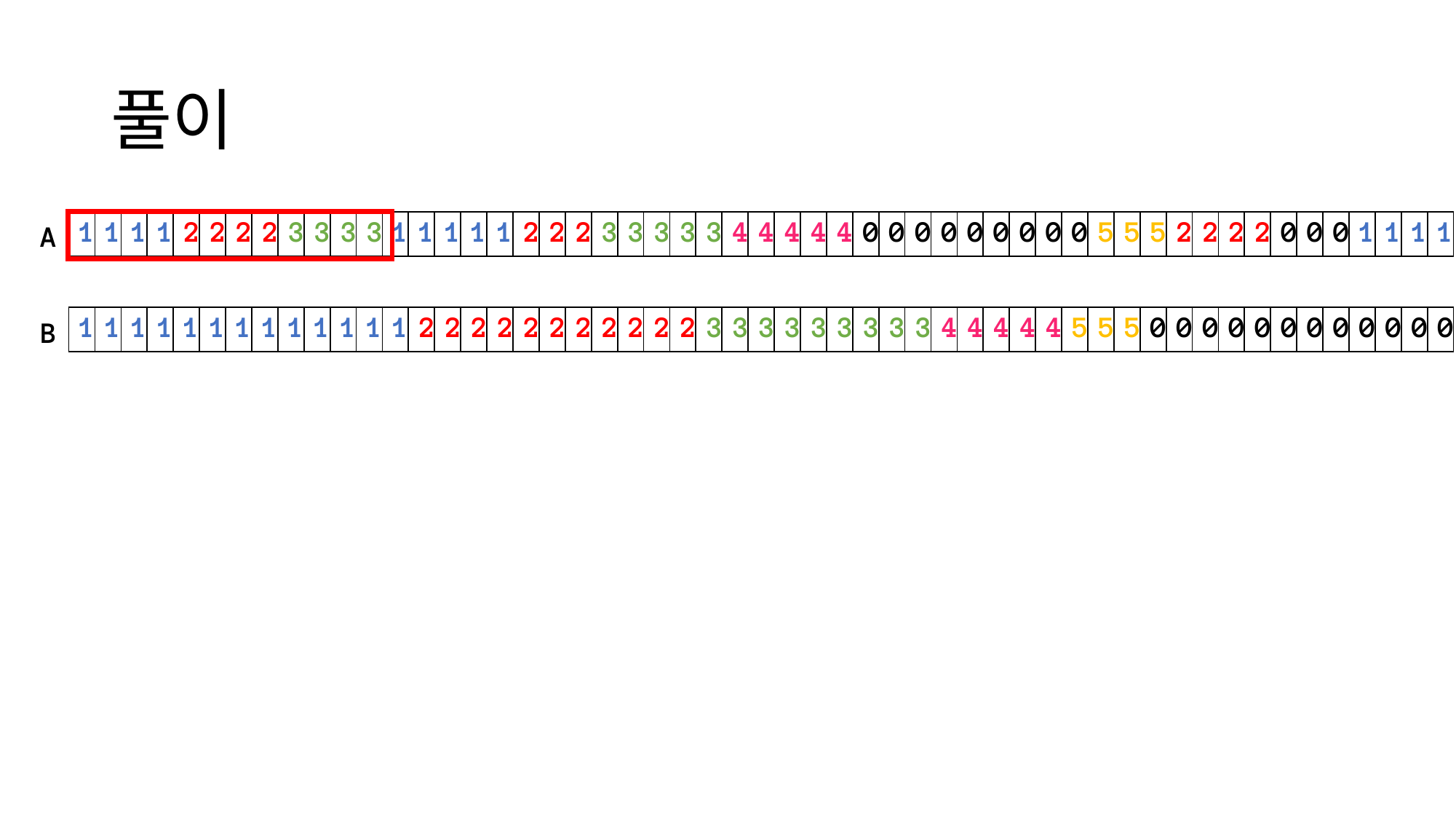

# 풀이
A

| 1 | 1 | 1 | 1 | 2 | 2 | 2 | 2 | 3 | 3 | 3 | 3 | 1 | 1 | 1 | 1 | 1 | 2 | 2 | 2 | 3 | 3 | 3 | 3 | 3 | 4 | 4 | 4 | 4 | 4 | 0 | 0 | 0 | 0 | 0 | 0 | 0 | 0 | 0 | 5 | 5 | 5 | 2 | 2 | 2 | 2 | 0 | 0 | 0 | 1 | 1 | 1 | 1 |
| --- | --- | --- | --- | --- | --- | --- | --- | --- | --- | --- | --- | --- | --- | --- | --- | --- | --- | --- | --- | --- | --- | --- | --- | --- | --- | --- | --- | --- | --- | --- | --- | --- | --- | --- | --- | --- | --- | --- | --- | --- | --- | --- | --- | --- | --- | --- | --- | --- | --- | --- | --- | --- |
B
| 1 | 1 | 1 | 1 | 1 | 1 | 1 | 1 | 1 | 1 | 1 | 1 | 1 | 2 | 2 | 2 | 2 | 2 | 2 | 2 | 2 | 2 | 2 | 2 | 3 | 3 | 3 | 3 | 3 | 3 | 3 | 3 | 3 | 4 | 4 | 4 | 4 | 4 | 5 | 5 | 5 | 0 | 0 | 0 | 0 | 0 | 0 | 0 | 0 | 0 | 0 | 0 | 0 |
| --- | --- | --- | --- | --- | --- | --- | --- | --- | --- | --- | --- | --- | --- | --- | --- | --- | --- | --- | --- | --- | --- | --- | --- | --- | --- | --- | --- | --- | --- | --- | --- | --- | --- | --- | --- | --- | --- | --- | --- | --- | --- | --- | --- | --- | --- | --- | --- | --- | --- | --- | --- | --- |